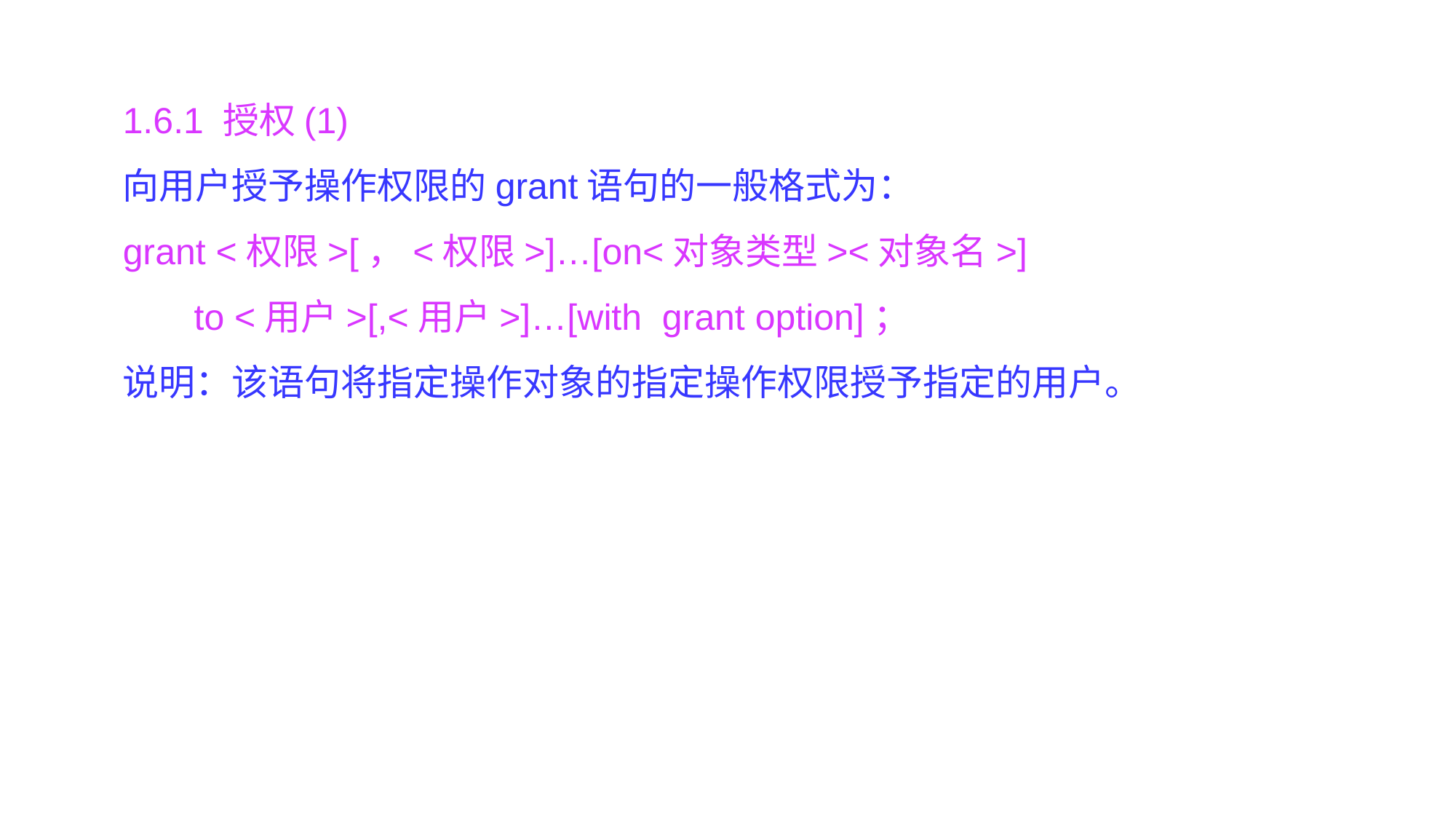

1.6.1 授权(1)
向用户授予操作权限的grant语句的一般格式为：
grant <权限>[，<权限>]…[on<对象类型><对象名>]
       to <用户>[,<用户>]…[with  grant option]；
说明：该语句将指定操作对象的指定操作权限授予指定的用户。